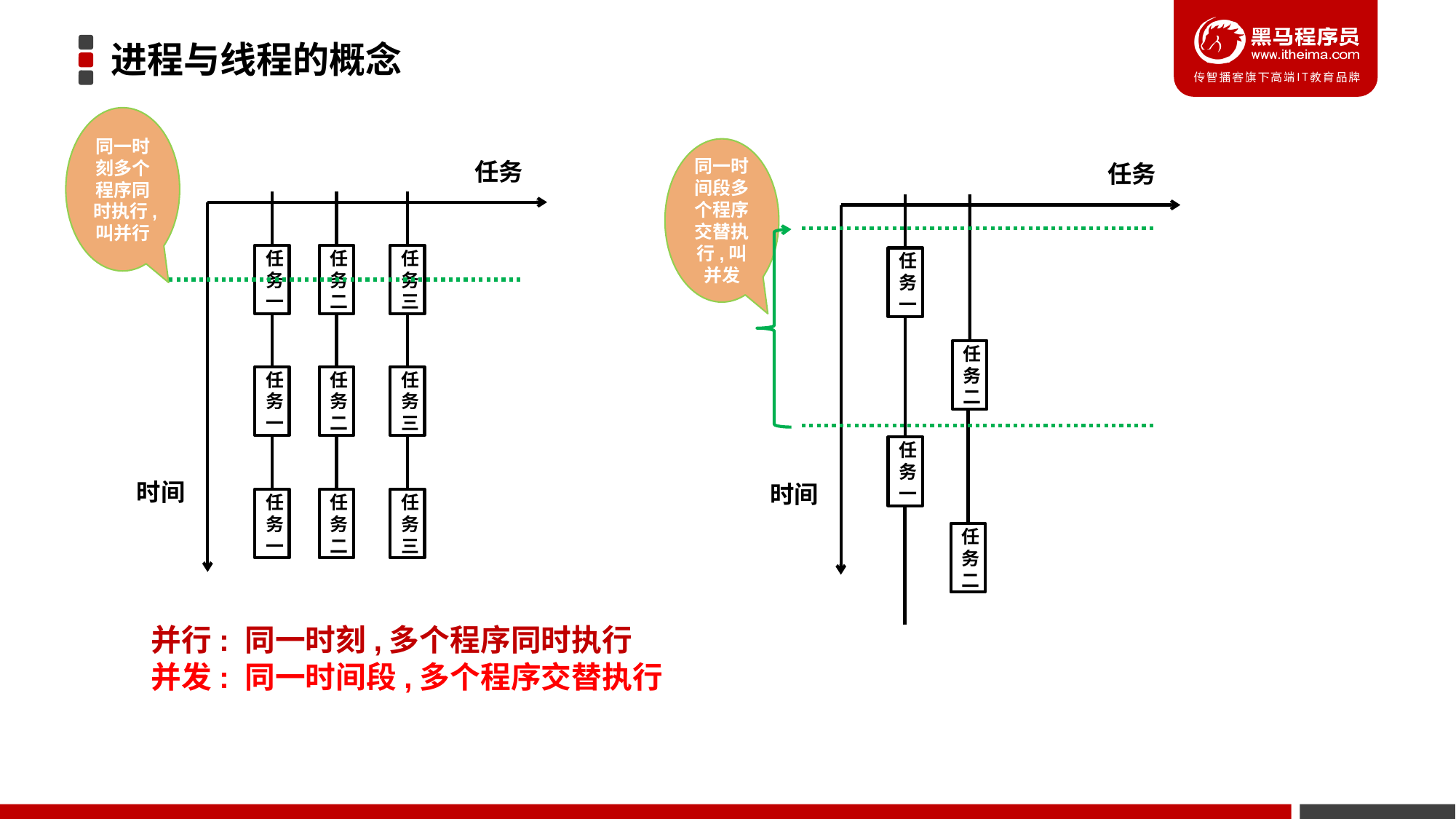

进程与线程的概念
同一时刻多个程序同时执行,叫并行
同一时间段多个程序交替执行,叫并发
任务
任务
任务一
任务二
任务三

任务一
任务一
任务二
任务三
任务二
任务一
任务二
任务三
任务一
时间
时间
任务二
并行: 同一时刻,多个程序同时执行
并发: 同一时间段,多个程序交替执行